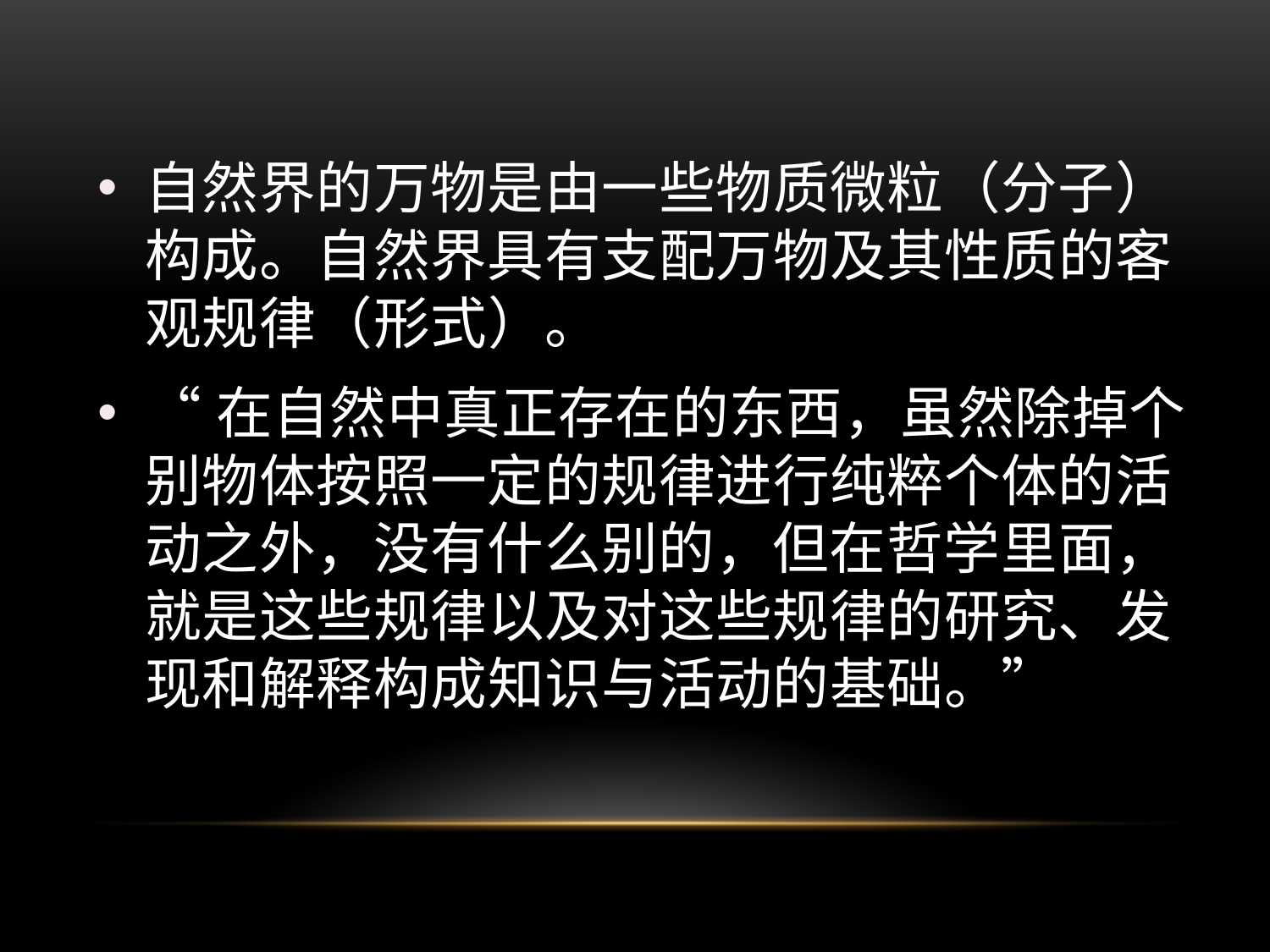

自然界的万物是由一些物质微粒（分子）构成。自然界具有支配万物及其性质的客观规律（形式）。
“在自然中真正存在的东西，虽然除掉个别物体按照一定的规律进行纯粹个体的活动之外，没有什么别的，但在哲学里面，就是这些规律以及对这些规律的研究、发现和解释构成知识与活动的基础。”